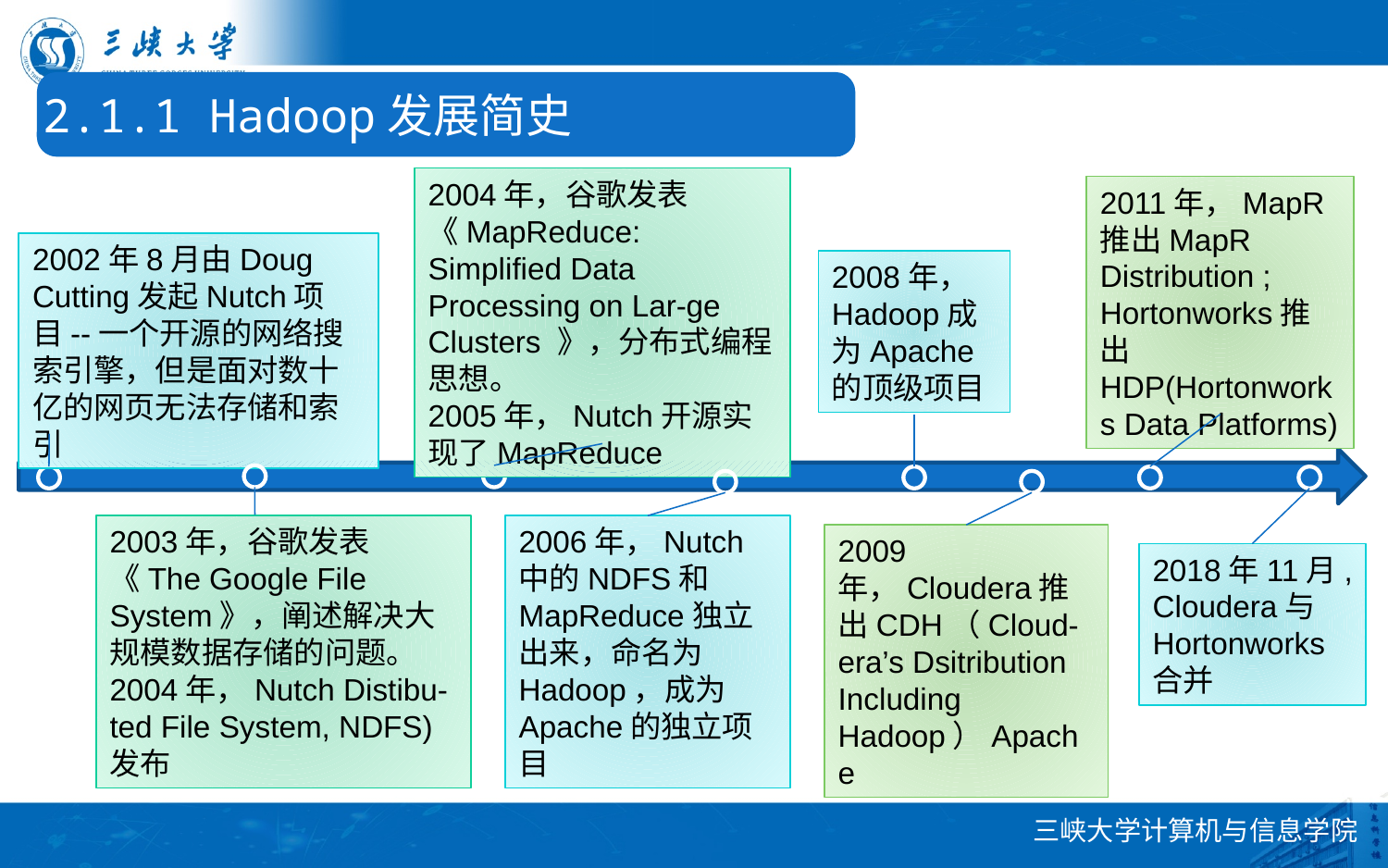

2.1.1 Hadoop发展简史
2004年，谷歌发表《MapReduce: Simplified Data Processing on Lar-ge Clusters 》，分布式编程思想。
2005年，Nutch开源实现了MapReduce
2011年，MapR推出MapR Distribution ;
Hortonworks推出HDP(Hortonworks Data Platforms)
2002年8月由Doug Cutting发起Nutch项目--一个开源的网络搜索引擎，但是面对数十亿的网页无法存储和索引
2008年，Hadoop成为Apache的顶级项目

2003年，谷歌发表《The Google File System》，阐述解决大规模数据存储的问题。
2004年，Nutch Distibu-ted File System, NDFS)发布
2006年，Nutch中的NDFS和MapReduce独立出来，命名为Hadoop，成为Apache的独立项目
2009年，Cloudera推出CDH（Cloud-era’s Dsitribution Including Hadoop）Apache
2018年11月,Cloudera与Hortonworks合并